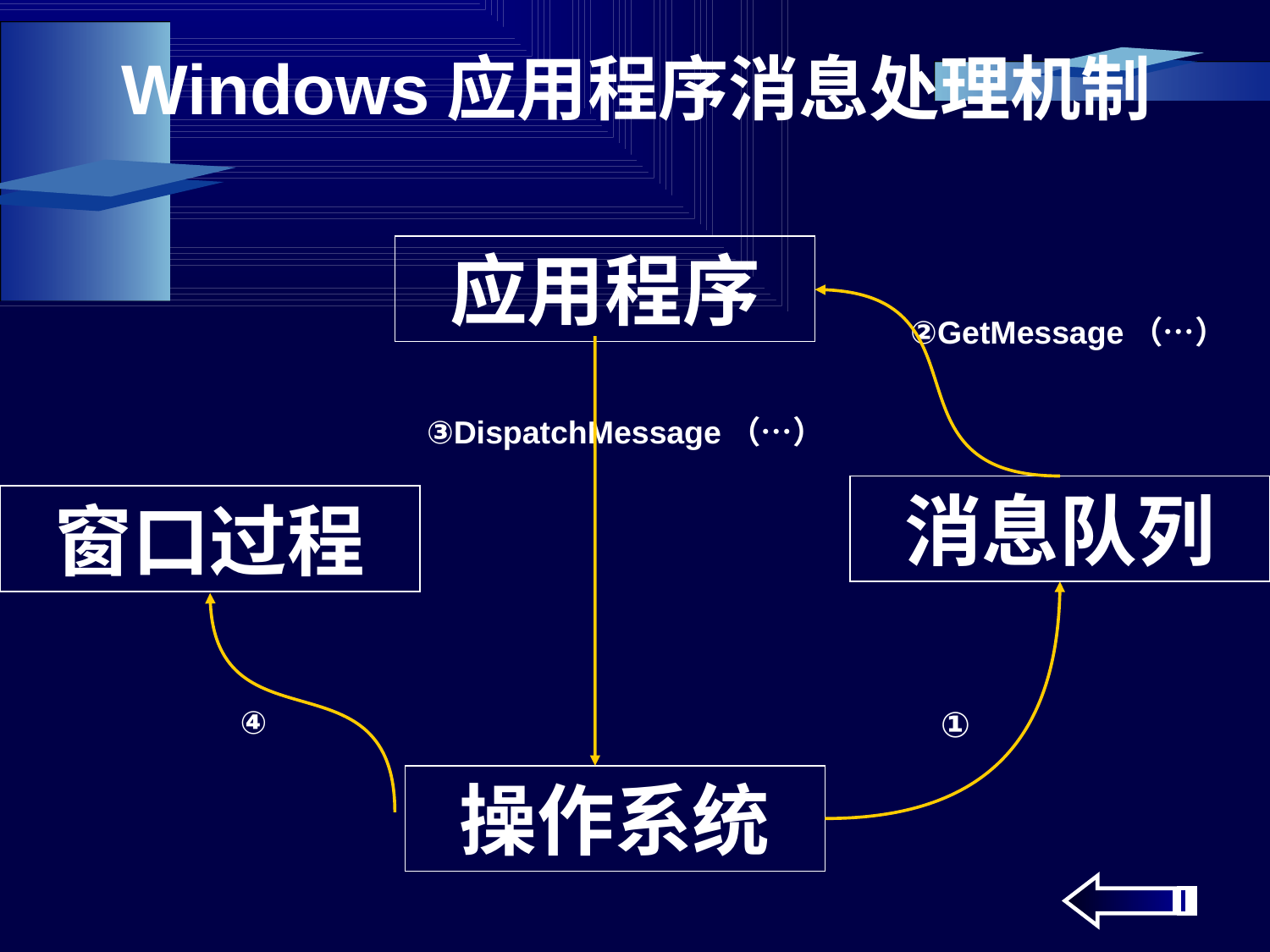

# Windows应用程序消息处理机制

应用程序
②GetMessage（…）

③DispatchMessage（…）
消息队列
窗口过程
④
①
操作系统